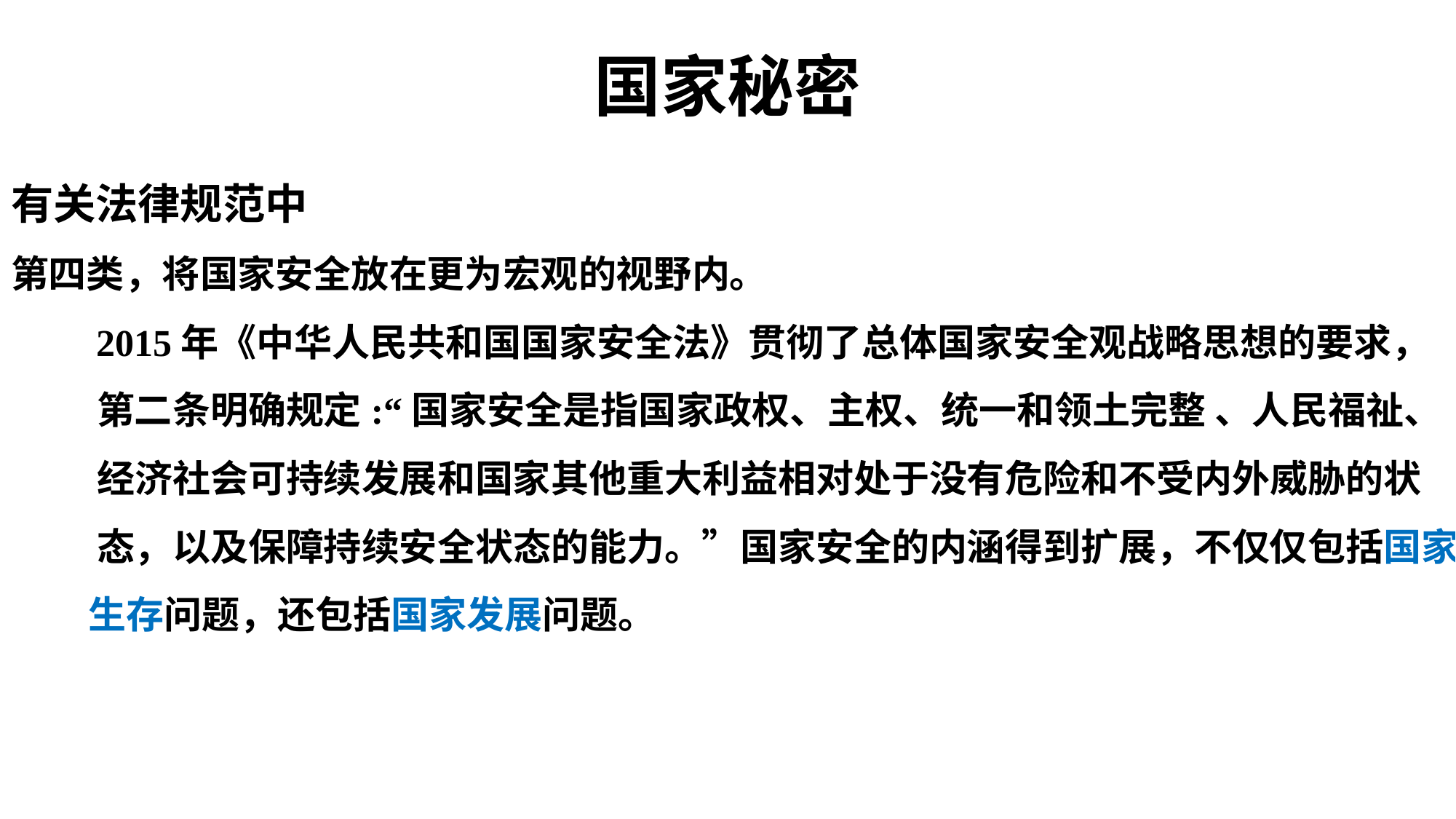

# 国家秘密
有关法律规范中
第四类，将国家安全放在更为宏观的视野内。
         2015年《中华人民共和国国家安全法》贯彻了总体国家安全观战略思想的要求，
         第二条明确规定:“国家安全是指国家政权、主权、统一和领土完整 、人民福祉、
         经济社会可持续发展和国家其他重大利益相对处于没有危险和不受内外威胁的状
         态，以及保障持续安全状态的能力。”国家安全的内涵得到扩展，不仅仅包括国家
        生存问题，还包括国家发展问题。